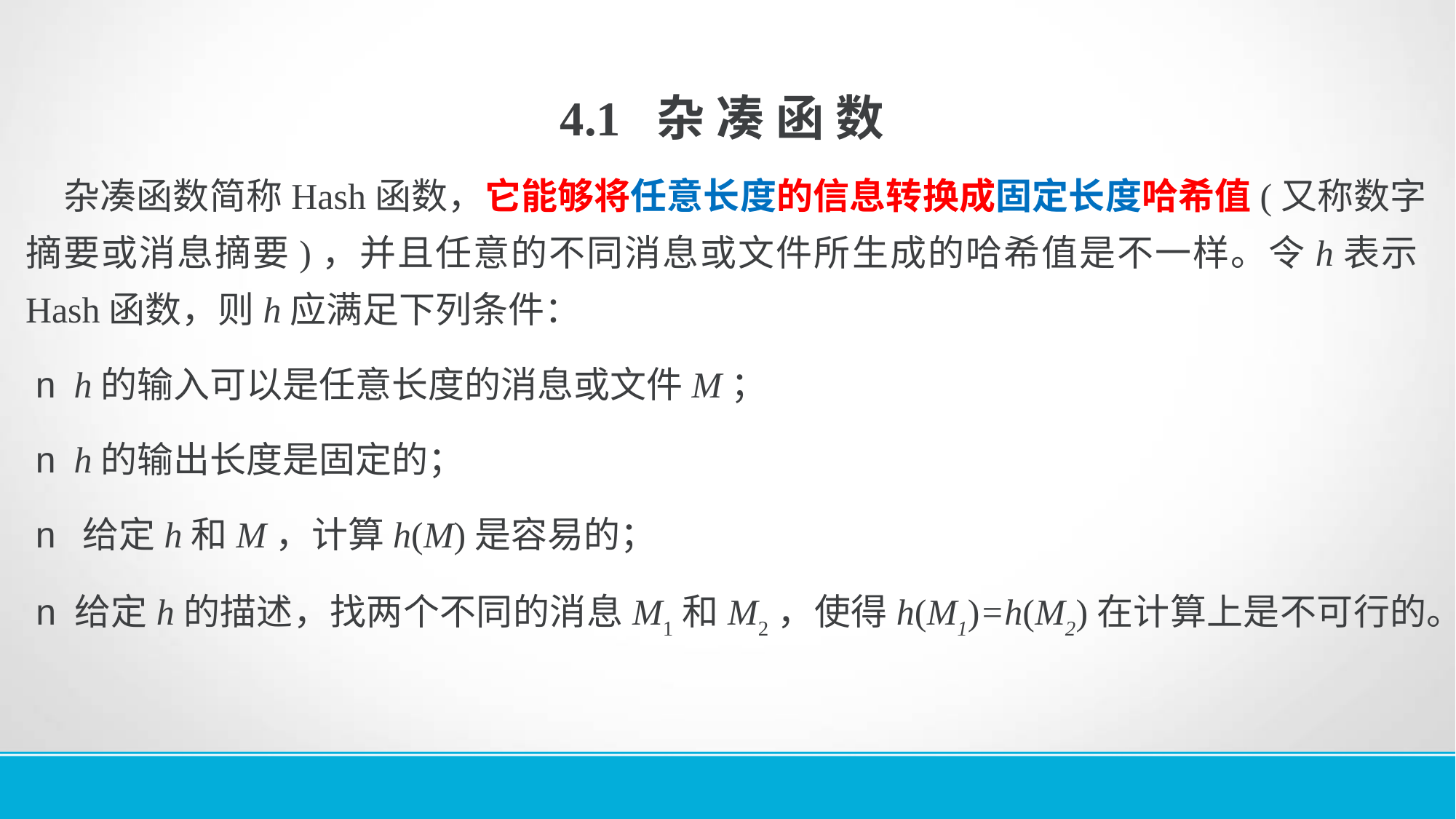

4.1  杂 凑 函 数
     杂凑函数简称Hash函数，它能够将任意长度的信息转换成固定长度哈希值(又称数字摘要或消息摘要)，并且任意的不同消息或文件所生成的哈希值是不一样。令h表示Hash函数，则h应满足下列条件：
 n  h的输入可以是任意长度的消息或文件M；
 n  h的输出长度是固定的；
 n  给定h和M，计算h(M)是容易的；
 n 给定h的描述，找两个不同的消息M1和M2，使得h(M1)=h(M2)在计算上是不可行的。

2